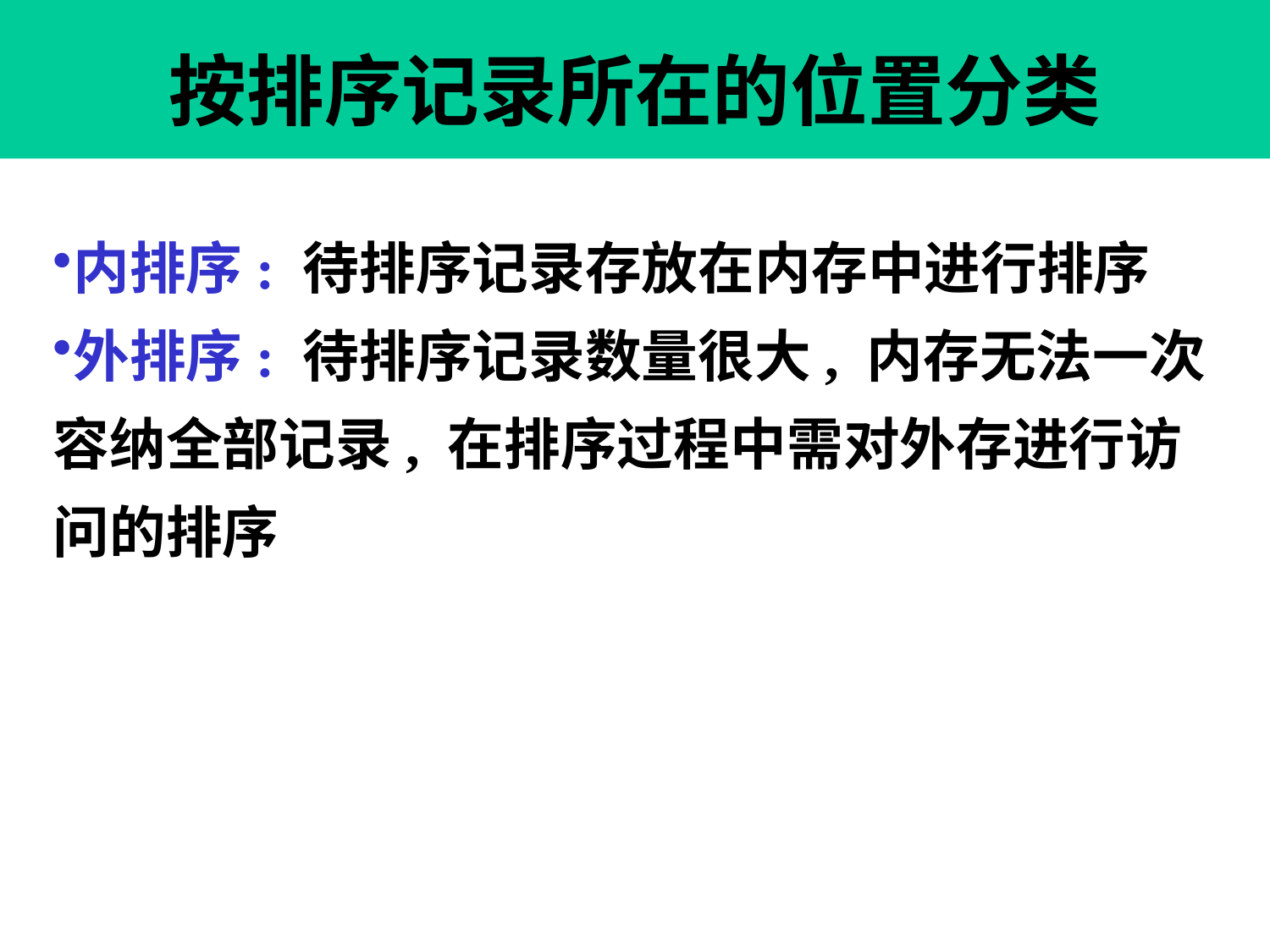

第 26 页
# 按排序记录所在的位置分类
内排序: 待排序记录存放在内存中进行排序
外排序: 待排序记录数量很大, 内存无法一次容纳全部记录, 在排序过程中需对外存进行访问的排序